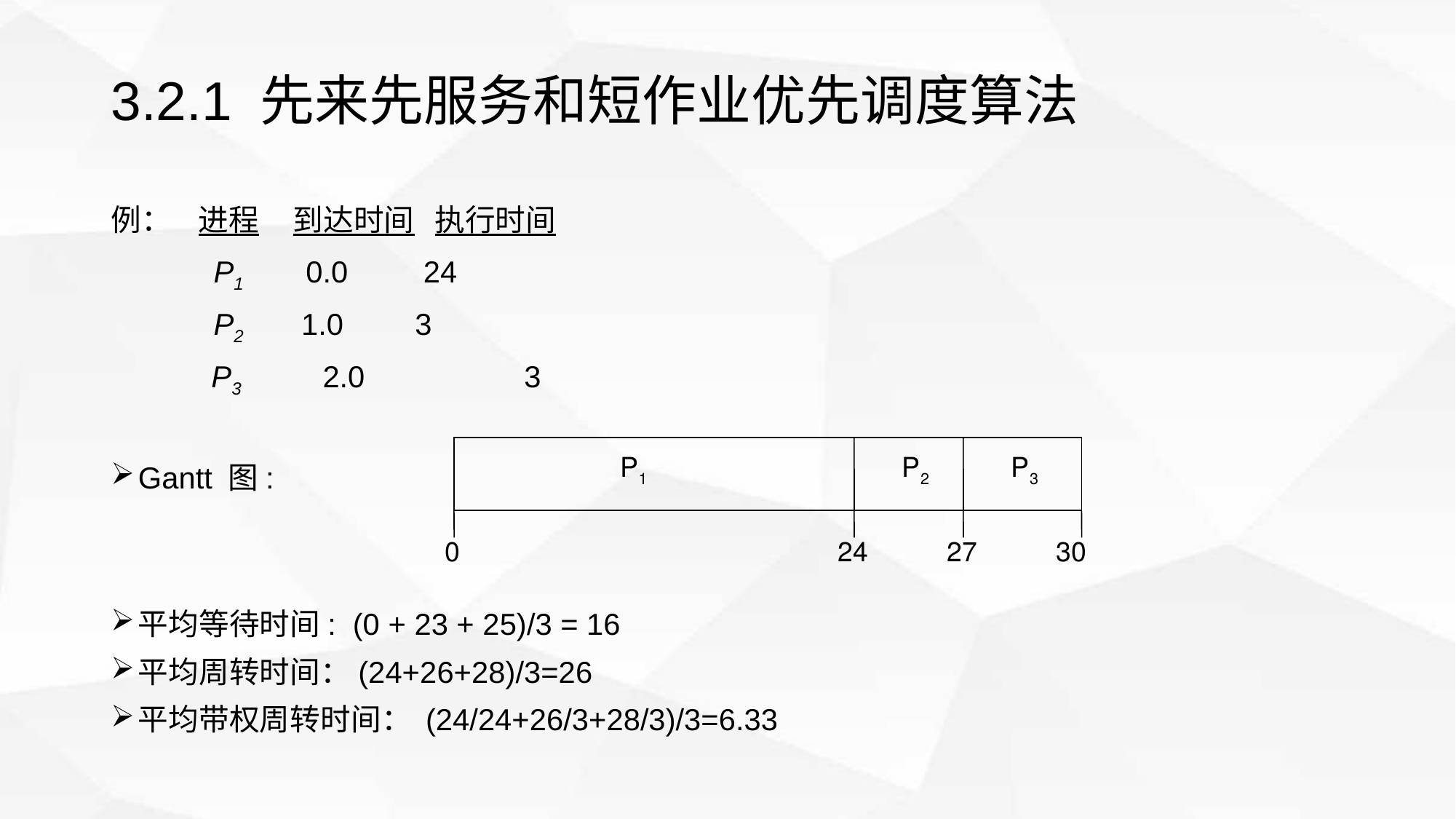

# 3.2.1 先来先服务和短作业优先调度算法
例：    进程     到达时间   执行时间
	         P1	       0.0	        24
	         P2	           1.0	       3
            P3	         2.0	       3

Gantt 图:
平均等待时间:  (0 + 23 + 25)/3 = 16
平均周转时间：(24+26+28)/3=26
平均带权周转时间： (24/24+26/3+28/3)/3=6.33

P1
P2
P3

0
24
27
30